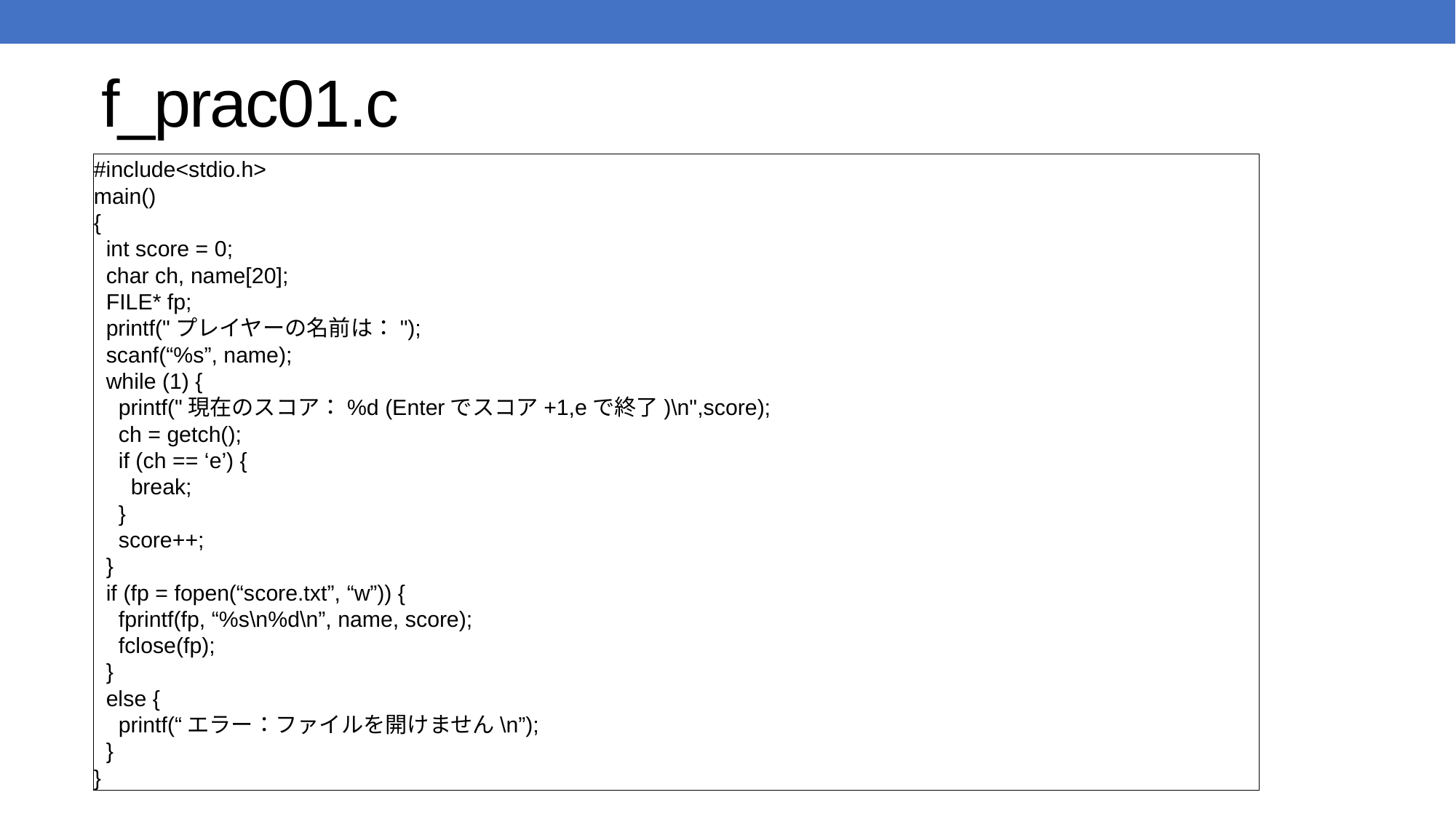

# f_prac01.c
#include<stdio.h>
main()
{
  int score = 0;
  char ch, name[20];
  FILE* fp;
  printf("プレイヤーの名前は：");
  scanf(“%s”, name);
  while (1) {
    printf("現在のスコア：%d (Enterでスコア+1,eで終了)\n",score);
    ch = getch();
    if (ch == ‘e’) {
      break;
    }
    score++;
  }
  if (fp = fopen(“score.txt”, “w”)) {
    fprintf(fp, “%s\n%d\n”, name, score);
    fclose(fp);
  }
  else {
    printf(“エラー：ファイルを開けません\n”);
  }
}